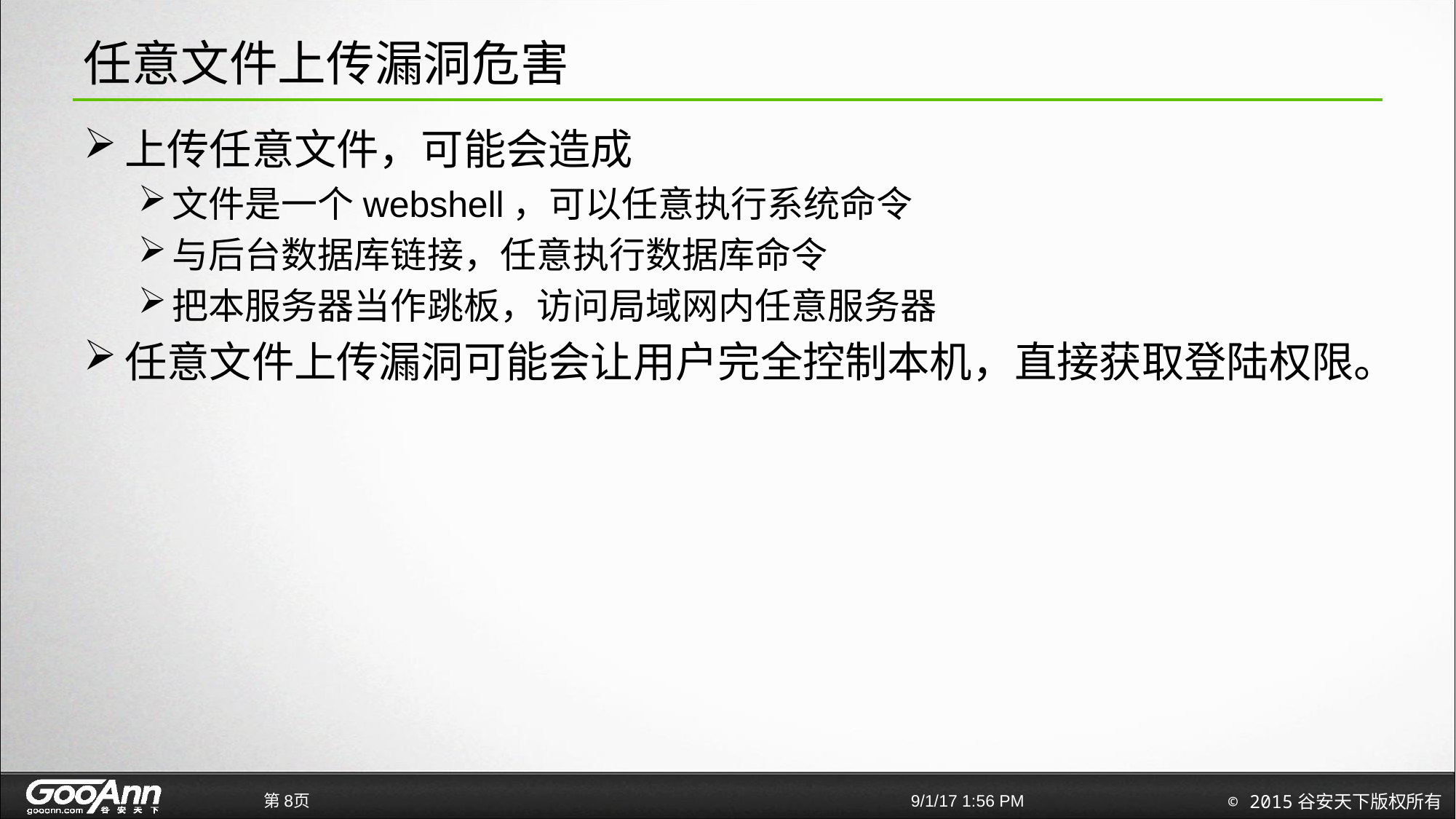

# 任意文件上传漏洞危害
上传任意文件，可能会造成
文件是一个webshell，可以任意执行系统命令
与后台数据库链接，任意执行数据库命令
把本服务器当作跳板，访问局域网内任意服务器
任意文件上传漏洞可能会让用户完全控制本机，直接获取登陆权限。